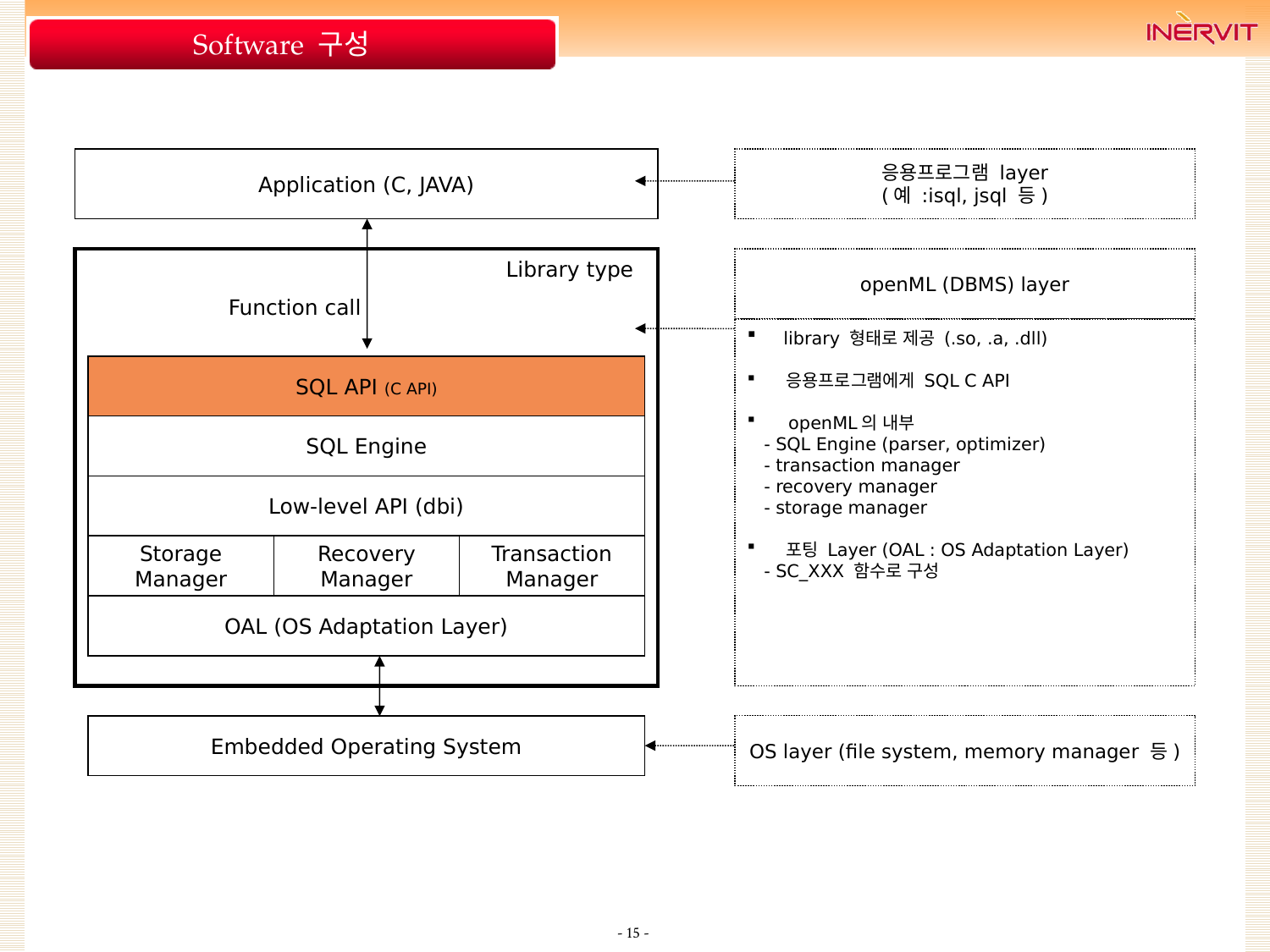

# Software 구성
Application (C, JAVA)
응용프로그램 layer
(예 :isql, jsql 등)

openML (DBMS) layer
Library type
Function call
 library 형태로 제공 (.so, .a, .dll)

 응용프로그램에게 SQL C API

  openML의 내부
   - SQL Engine (parser, optimizer)
   - transaction manager
   - recovery manager
   - storage manager

 포팅 Layer (OAL : OS Adaptation Layer)
   - SC_XXX 함수로 구성

SQL API (C API)
SQL Engine
Low-level API (dbi)
Storage
Manager
Recovery
Manager
Transaction
Manager
OAL (OS Adaptation Layer)

OS layer (file system, memory manager 등)
Embedded Operating System

- 15 -